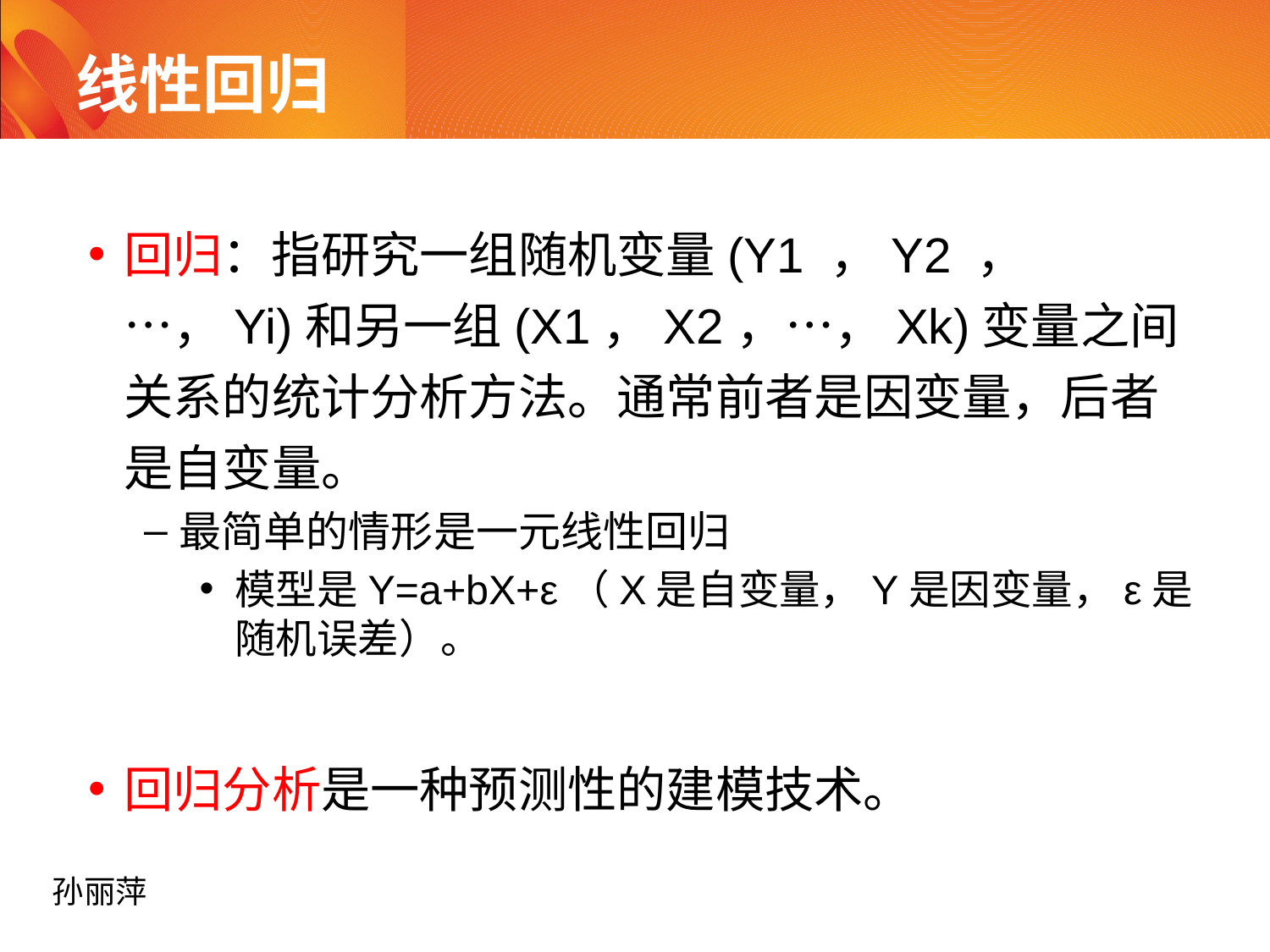

# 线性回归
回归：指研究一组随机变量(Y1 ，Y2 ，…，Yi)和另一组(X1，X2，…，Xk)变量之间关系的统计分析方法。通常前者是因变量，后者是自变量。
最简单的情形是一元线性回归
模型是Y=a+bX+ε（X是自变量，Y是因变量，ε是随机误差）。

回归分析是一种预测性的建模技术。

5